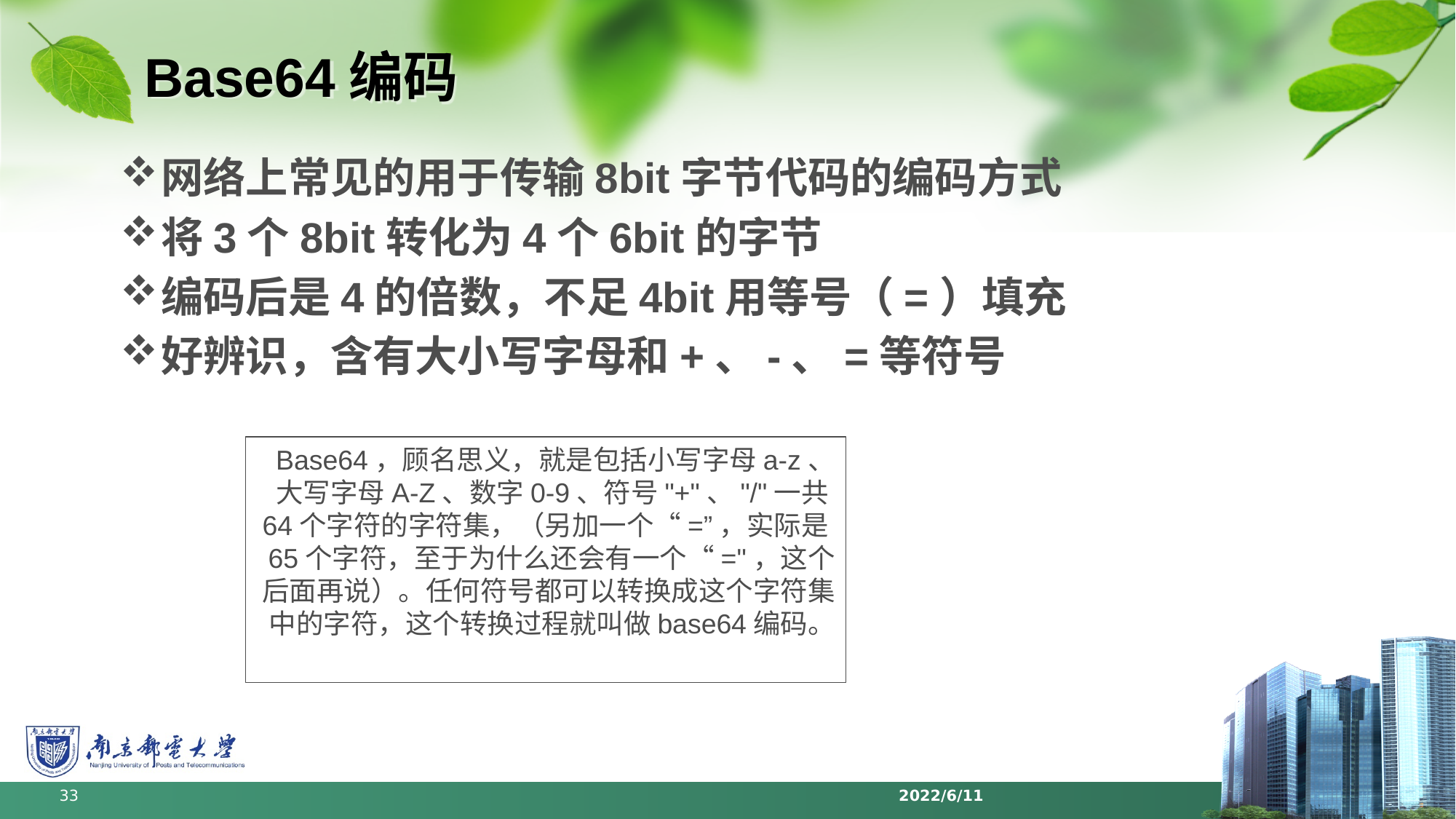

# Base64编码
网络上常见的用于传输8bit字节代码的编码方式
将3个8bit转化为4个6bit的字节
编码后是4的倍数，不足4bit用等号（=）填充
好辨识，含有大小写字母和+、-、=等符号
Base64，顾名思义，就是包括小写字母a-z、大写字母A-Z、数字0-9、符号"+"、"/"一共64个字符的字符集，（另加一个“=”，实际是65个字符，至于为什么还会有一个“="，这个后面再说）。任何符号都可以转换成这个字符集中的字符，这个转换过程就叫做base64编码。
33
2022/6/11